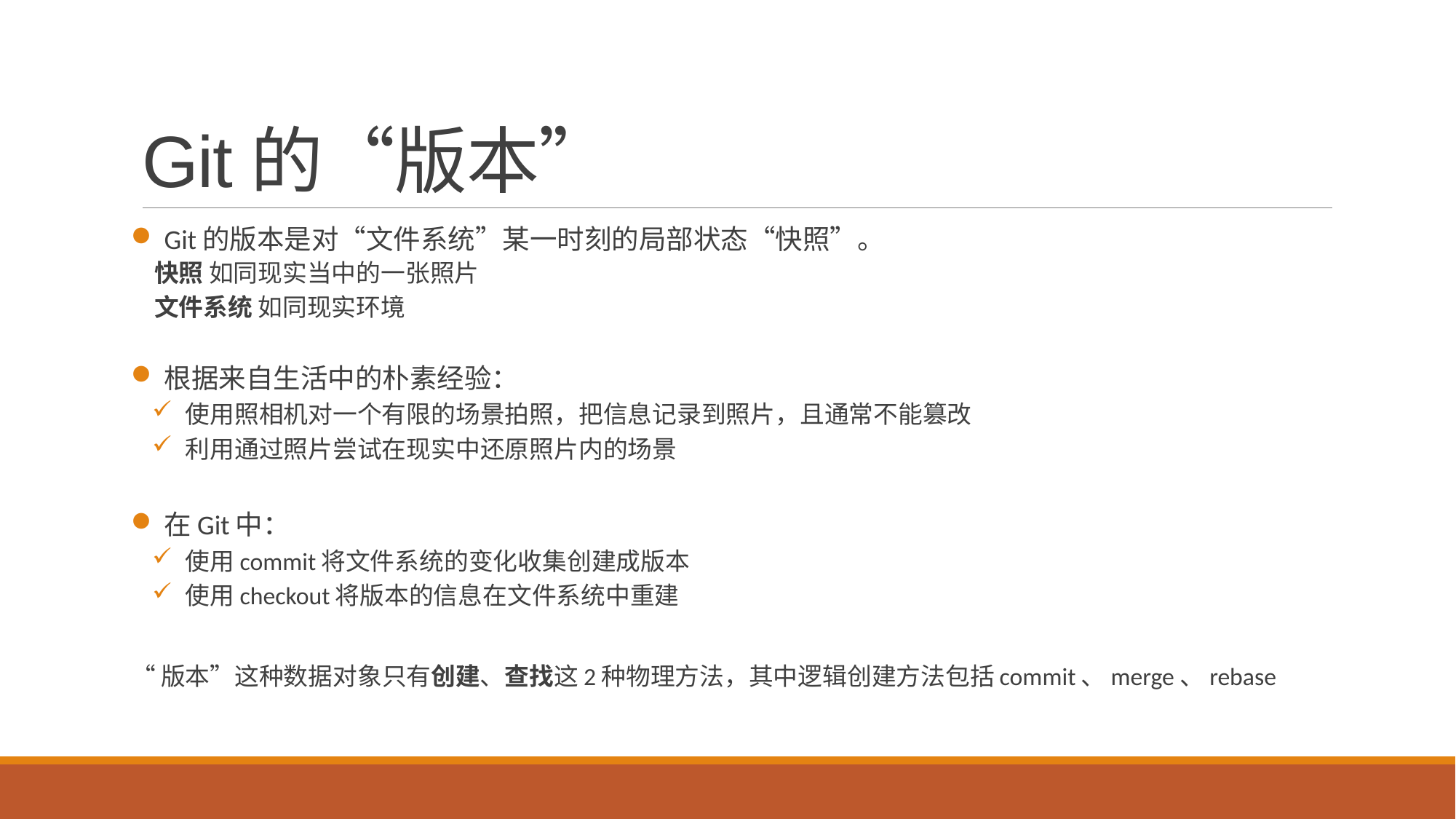

# Git的“版本”
Git的版本是对“文件系统”某一时刻的局部状态“快照”。
快照 如同现实当中的一张照片
文件系统 如同现实环境

根据来自生活中的朴素经验：
使用照相机对一个有限的场景拍照，把信息记录到照片，且通常不能篡改
利用通过照片尝试在现实中还原照片内的场景

在Git中：
使用commit将文件系统的变化收集创建成版本
使用checkout将版本的信息在文件系统中重建

“版本”这种数据对象只有创建、查找这2种物理方法，其中逻辑创建方法包括commit、merge、rebase